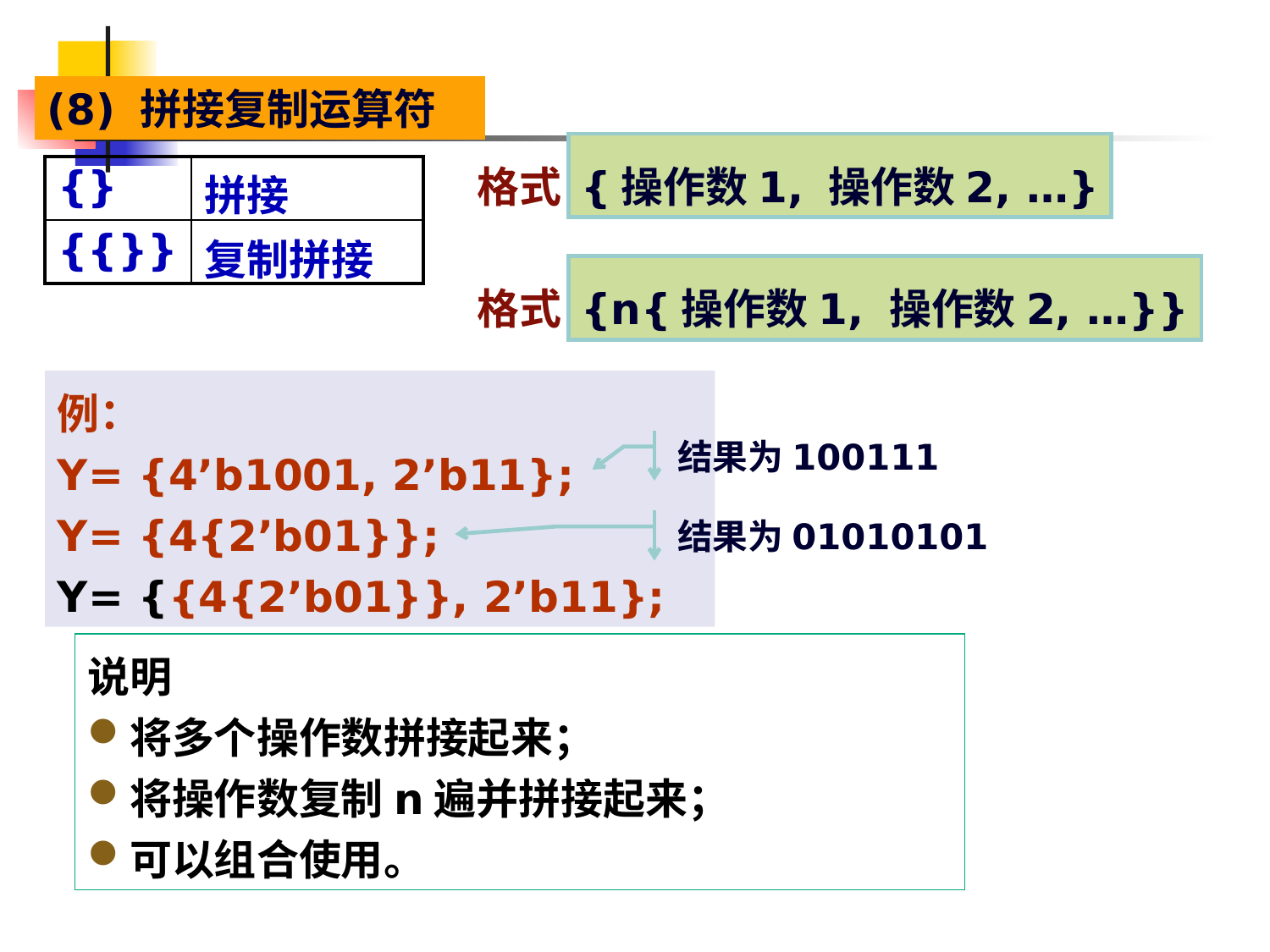

(8) 拼接复制运算符
格式
{操作数1, 操作数2, …}
| {} | 拼接 |
| --- | --- |
| {{}} | 复制拼接 |
格式
{n{操作数1, 操作数2, …}}
例：
Y= {4’b1001, 2’b11};
Y= {4{2’b01}};
Y= {{4{2’b01}}, 2’b11};
结果为100111
结果为01010101
说明
将多个操作数拼接起来；
将操作数复制n遍并拼接起来；
可以组合使用。